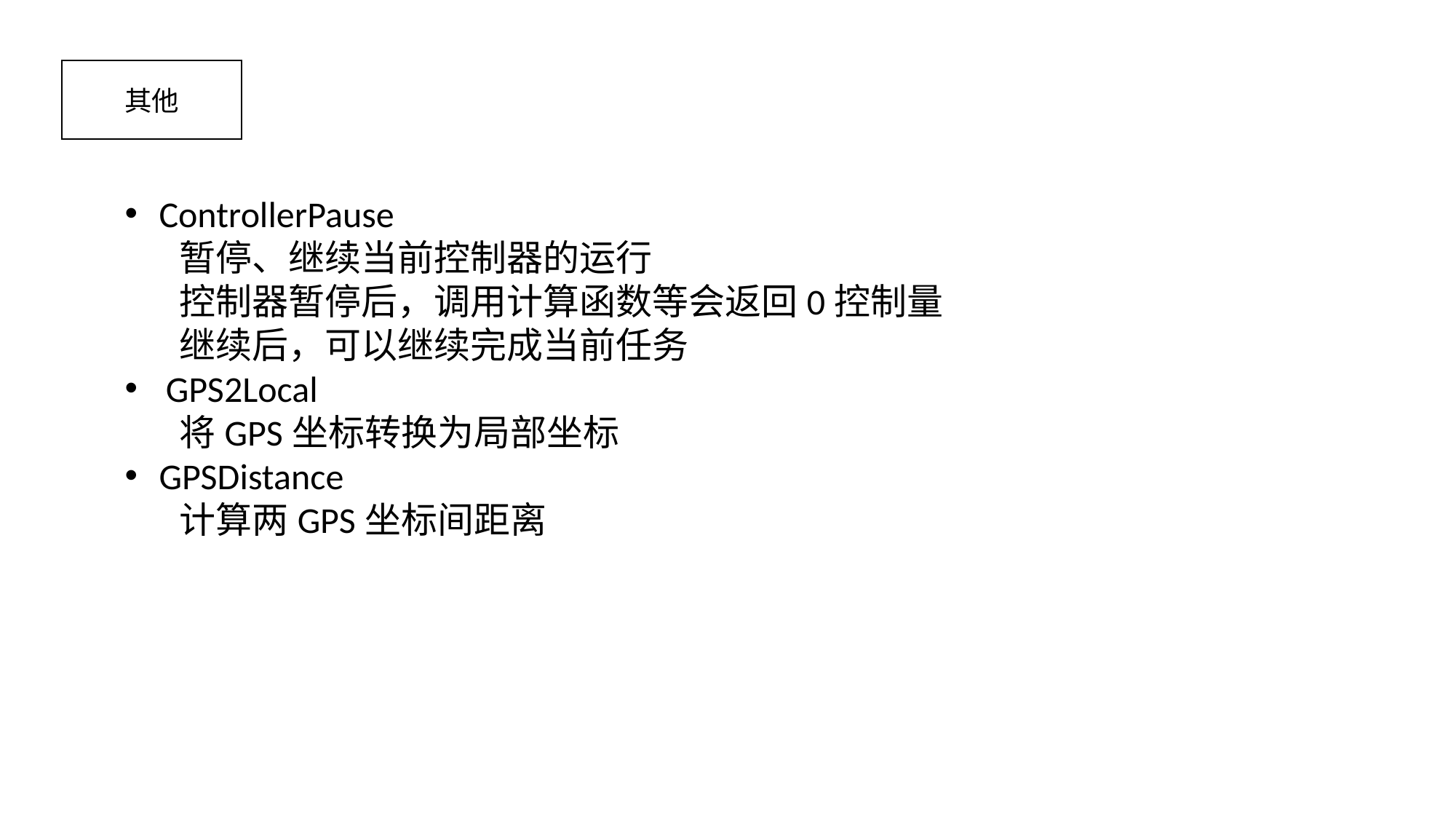

其他
ControllerPause
暂停、继续当前控制器的运行
控制器暂停后，调用计算函数等会返回0控制量
继续后，可以继续完成当前任务
GPS2Local
将GPS坐标转换为局部坐标
GPSDistance
计算两GPS坐标间距离